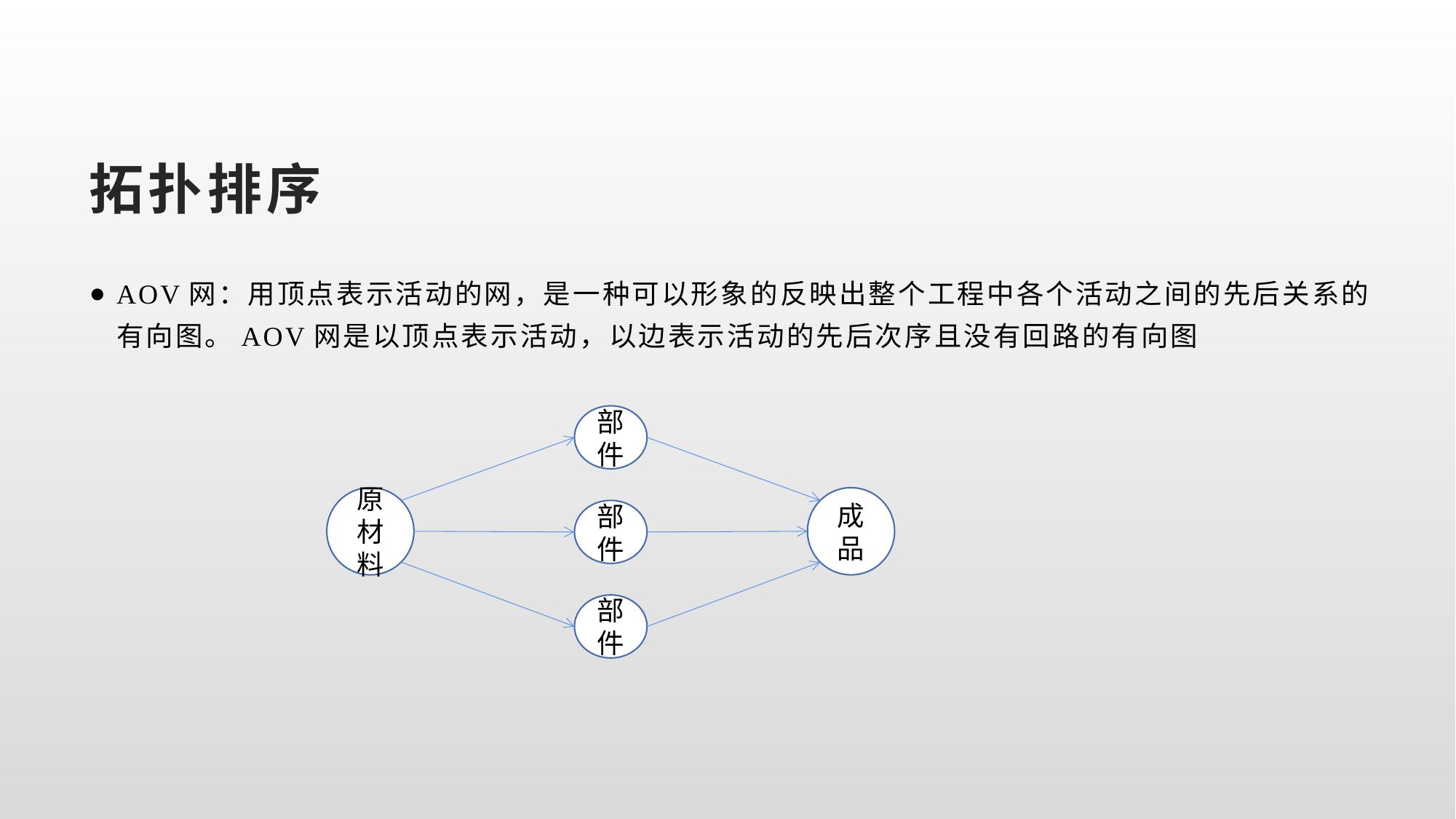

# 拓扑排序
AOV网：用顶点表示活动的网，是一种可以形象的反映出整个工程中各个活动之间的先后关系的有向图。AOV网是以顶点表示活动，以边表示活动的先后次序且没有回路的有向图

部件
原材料
成品
部件
部件